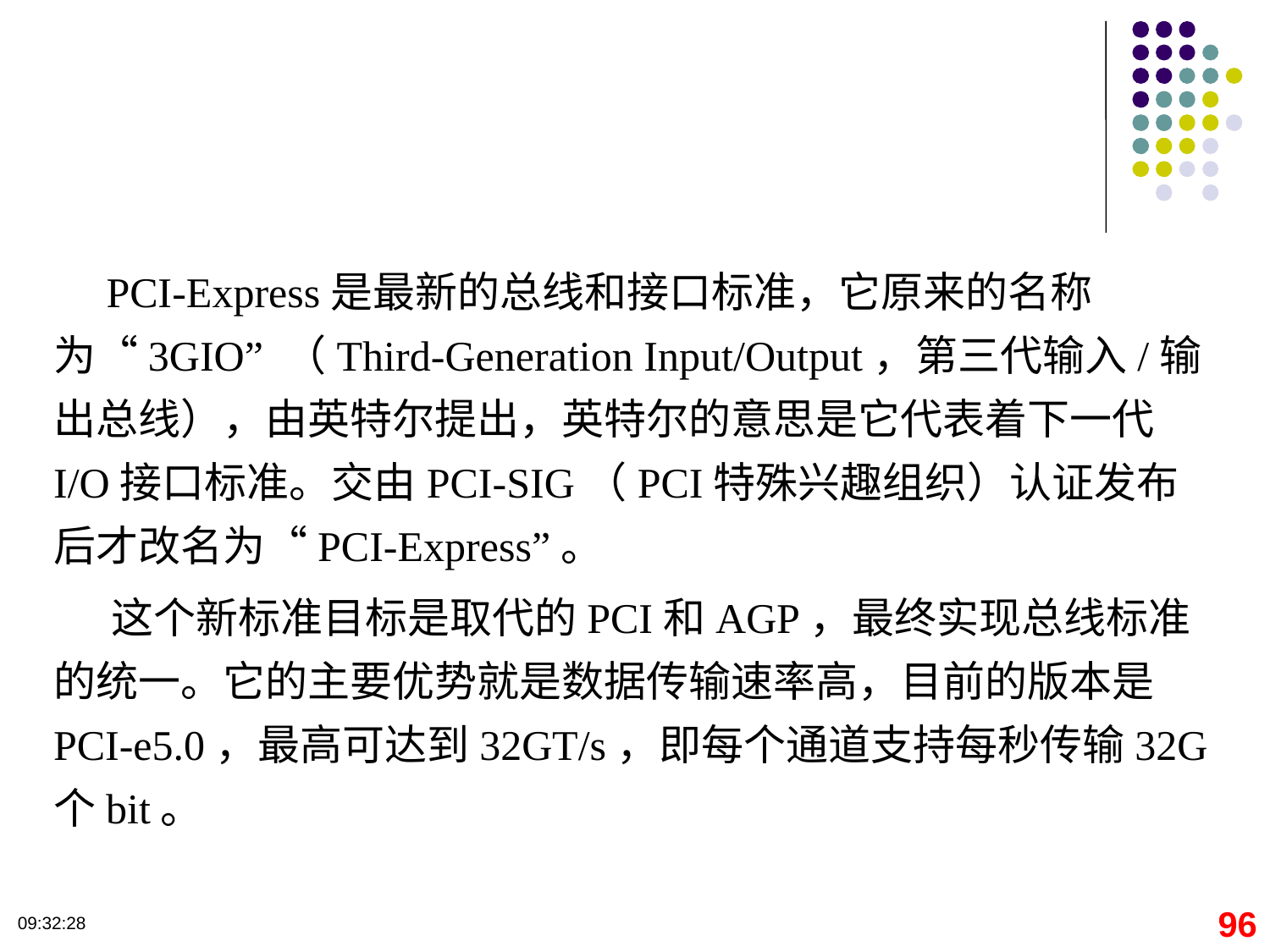

PCI-Express是最新的总线和接口标准，它原来的名称为“3GIO” （Third-Generation Input/Output，第三代输入/输出总线），由英特尔提出，英特尔的意思是它代表着下一代I/O接口标准。交由PCI-SIG（PCI特殊兴趣组织）认证发布后才改名为“PCI-Express”。
     这个新标准目标是取代的PCI和AGP，最终实现总线标准的统一。它的主要优势就是数据传输速率高，目前的版本是PCI-e5.0，最高可达到32GT/s，即每个通道支持每秒传输32G个bit。
96
09:32:28